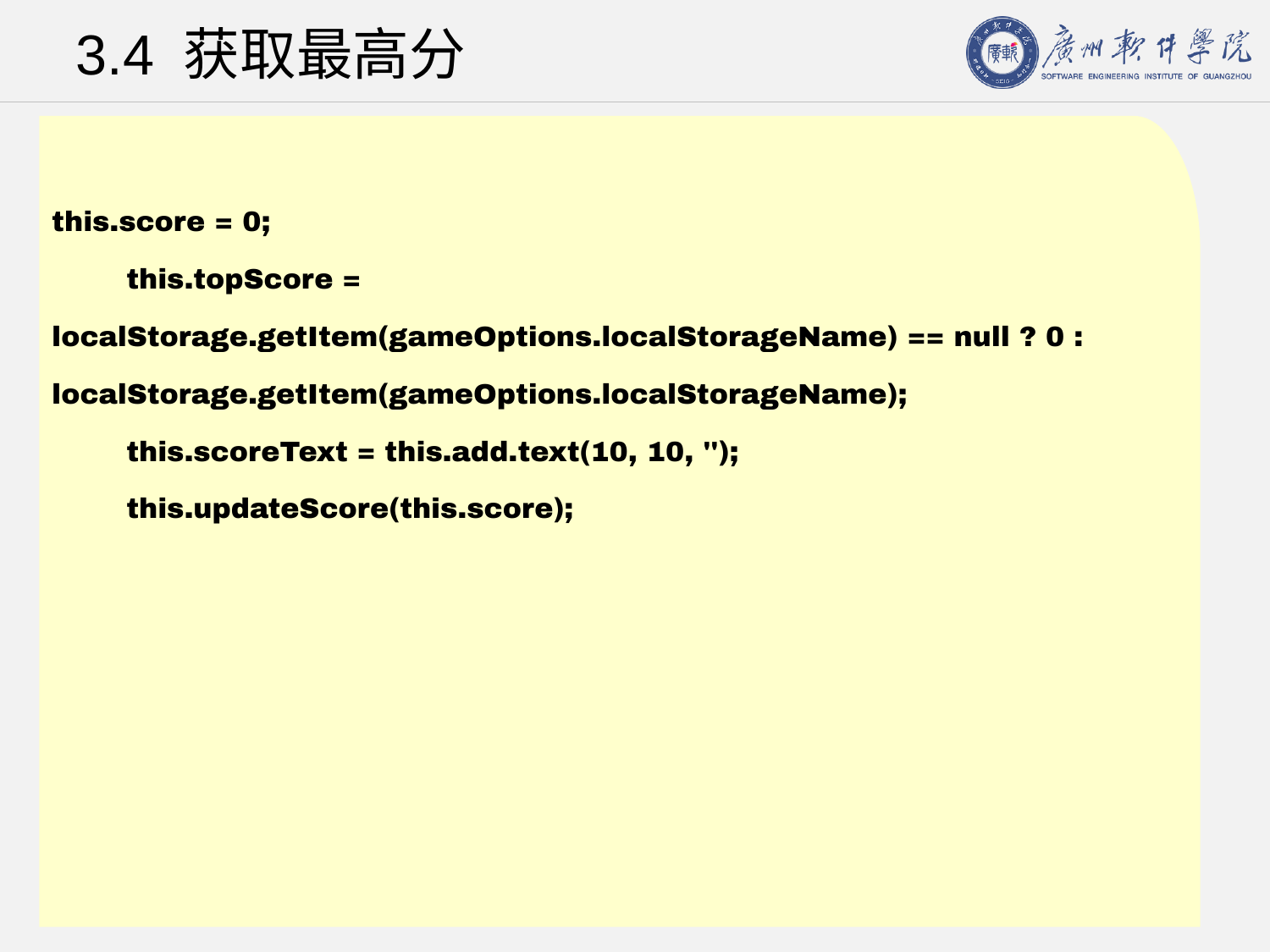

# 3.4 获取最高分

this.score = 0;
        this.topScore = localStorage.getItem(gameOptions.localStorageName) == null ? 0 : localStorage.getItem(gameOptions.localStorageName);
        this.scoreText = this.add.text(10, 10, '');
        this.updateScore(this.score);